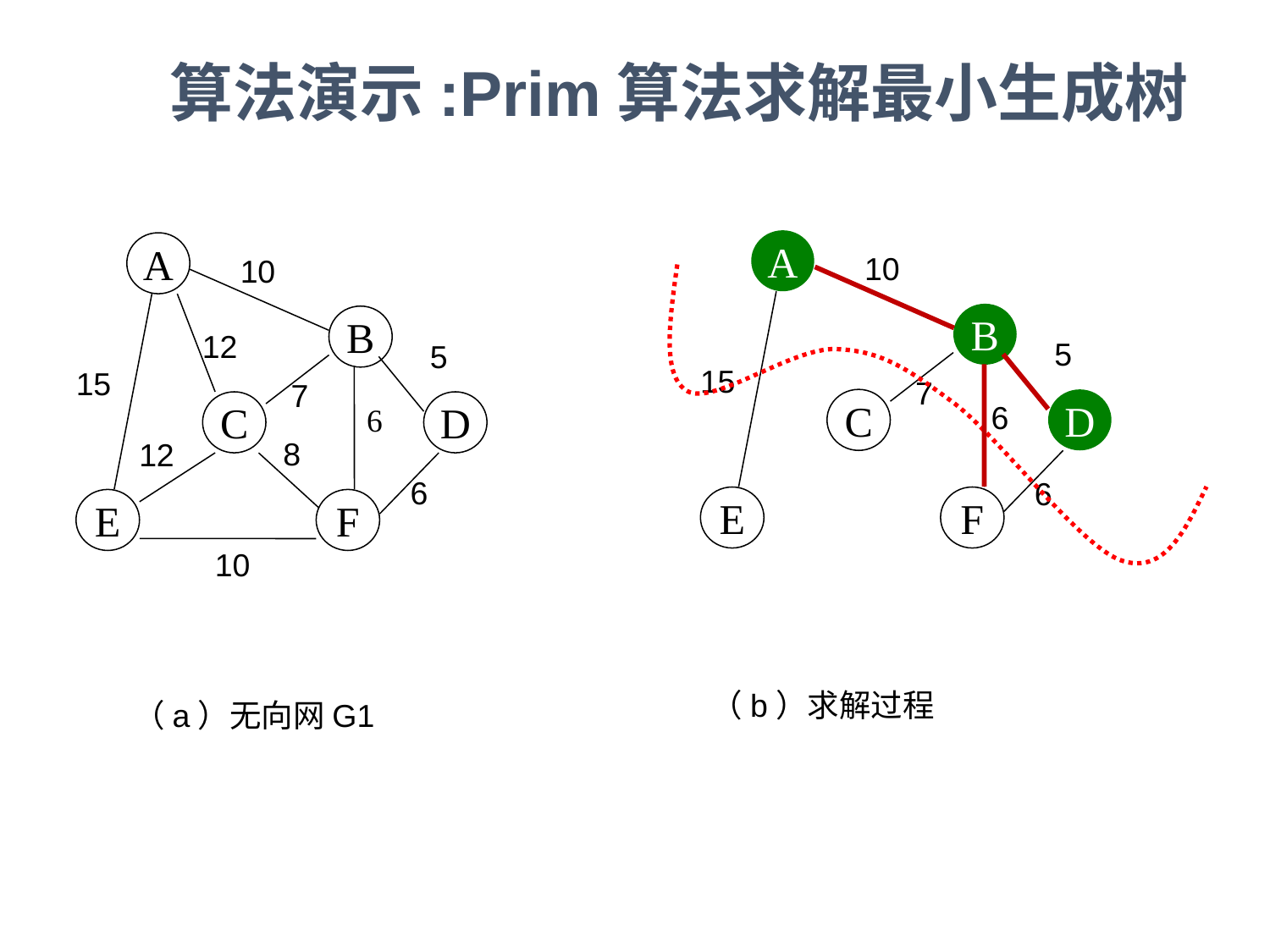

算法演示:Prim算法求解最小生成树
A
A
10
10

B
B
12
5
5

15

15

7

7
C
D
6
C
D
6
8
12

6

6
E
F
E
F

10

（b）求解过程
 （a）无向网G1